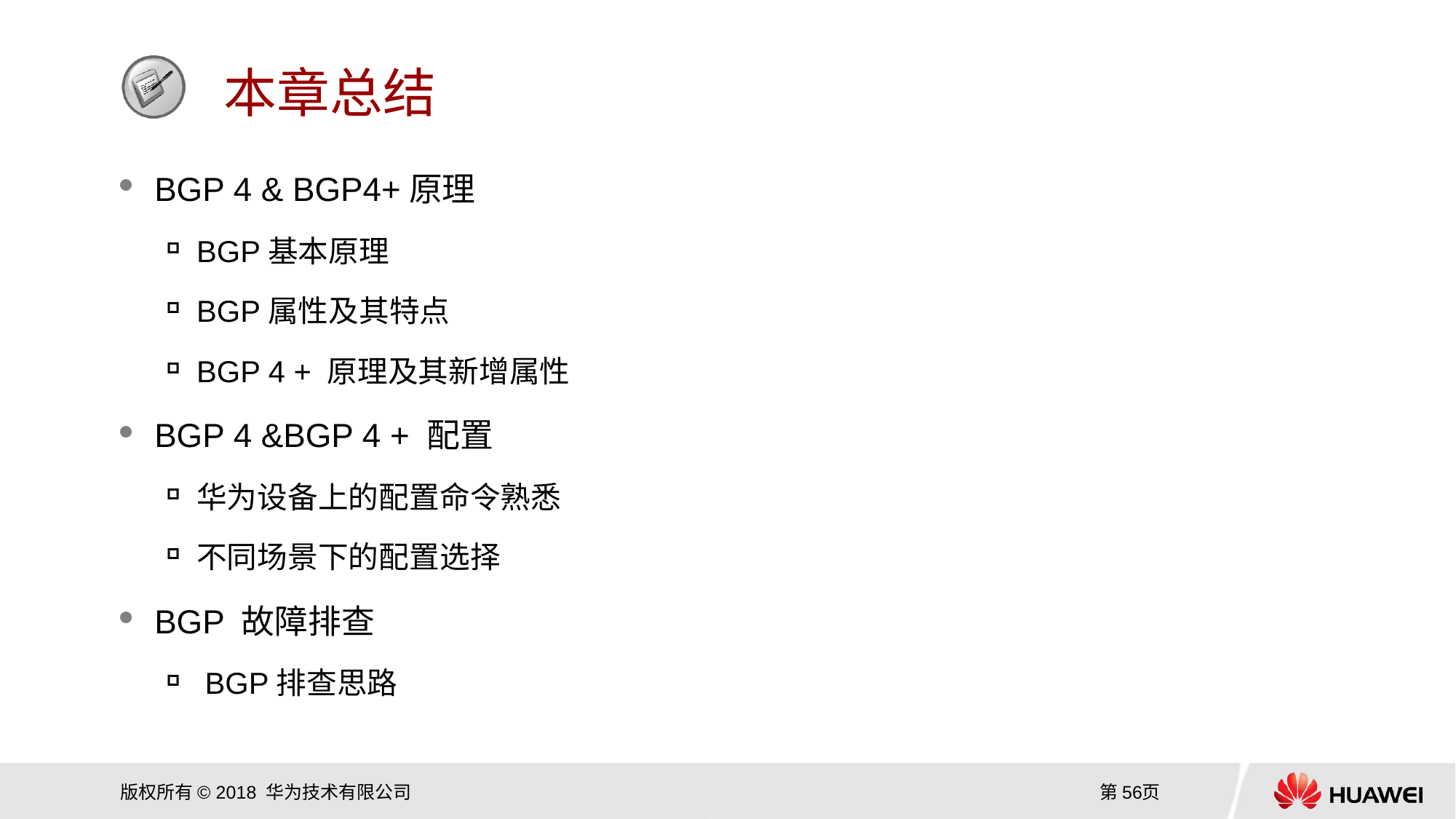

BGP 4 & BGP4+原理
BGP基本原理
BGP属性及其特点
BGP 4 + 原理及其新增属性
BGP 4 &BGP 4 + 配置
华为设备上的配置命令熟悉
不同场景下的配置选择
BGP 故障排查
 BGP排查思路